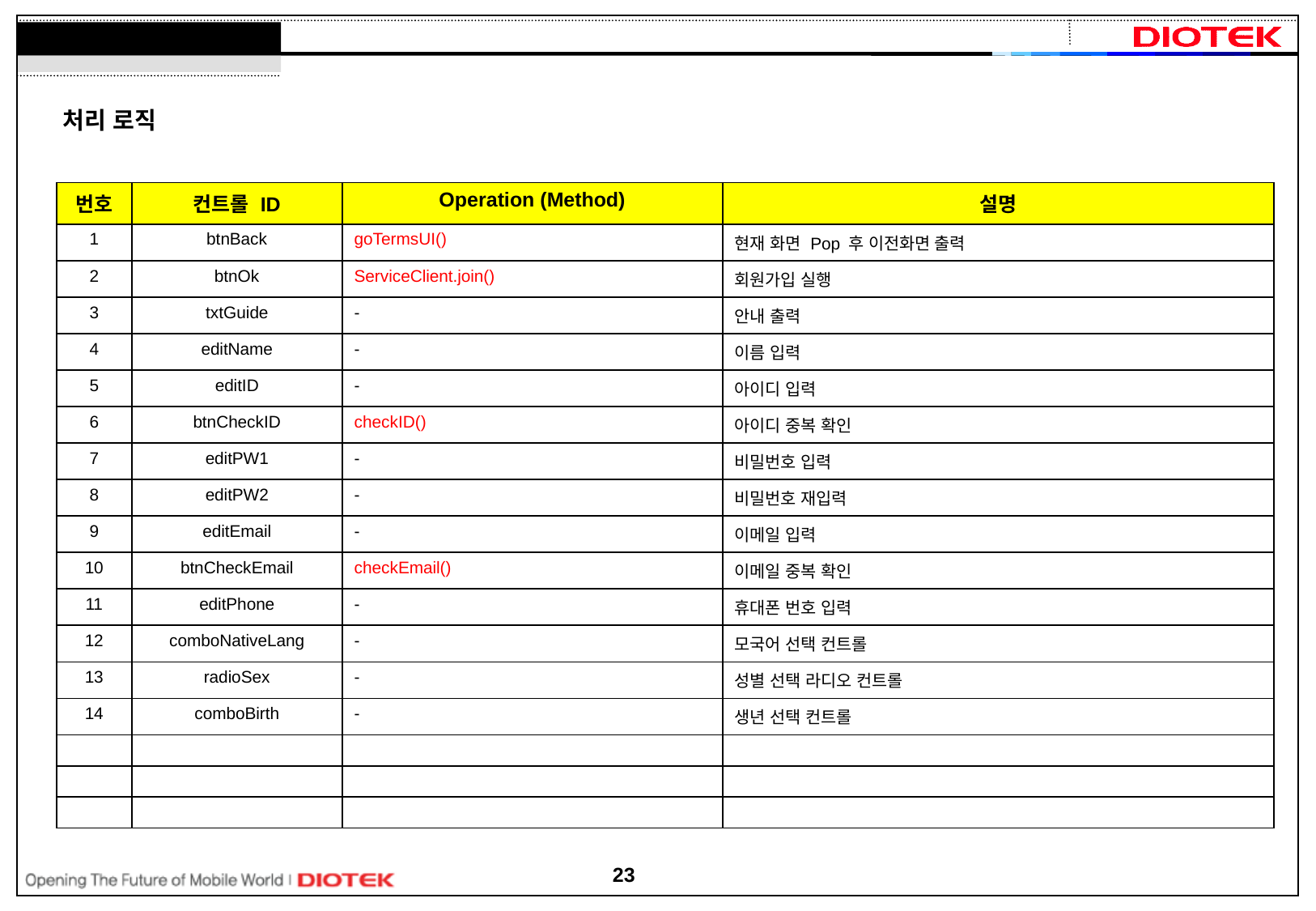

처리 로직
| 번호 | 컨트롤 ID | Operation (Method) | 설명 |
| --- | --- | --- | --- |
| 1 | btnBack | goTermsUI() | 현재 화면 Pop 후 이전화면 출력 |
| 2 | btnOk | ServiceClient.join() | 회원가입 실행 |
| 3 | txtGuide | - | 안내 출력 |
| 4 | editName | - | 이름 입력 |
| 5 | editID | - | 아이디 입력 |
| 6 | btnCheckID | checkID() | 아이디 중복 확인 |
| 7 | editPW1 | - | 비밀번호 입력 |
| 8 | editPW2 | - | 비밀번호 재입력 |
| 9 | editEmail | - | 이메일 입력 |
| 10 | btnCheckEmail | checkEmail() | 이메일 중복 확인 |
| 11 | editPhone | - | 휴대폰 번호 입력 |
| 12 | comboNativeLang | - | 모국어 선택 컨트롤 |
| 13 | radioSex | - | 성별 선택 라디오 컨트롤 |
| 14 | comboBirth | - | 생년 선택 컨트롤 |
|  |  |  |  |
|  |  |  |  |
|  |  |  |  |